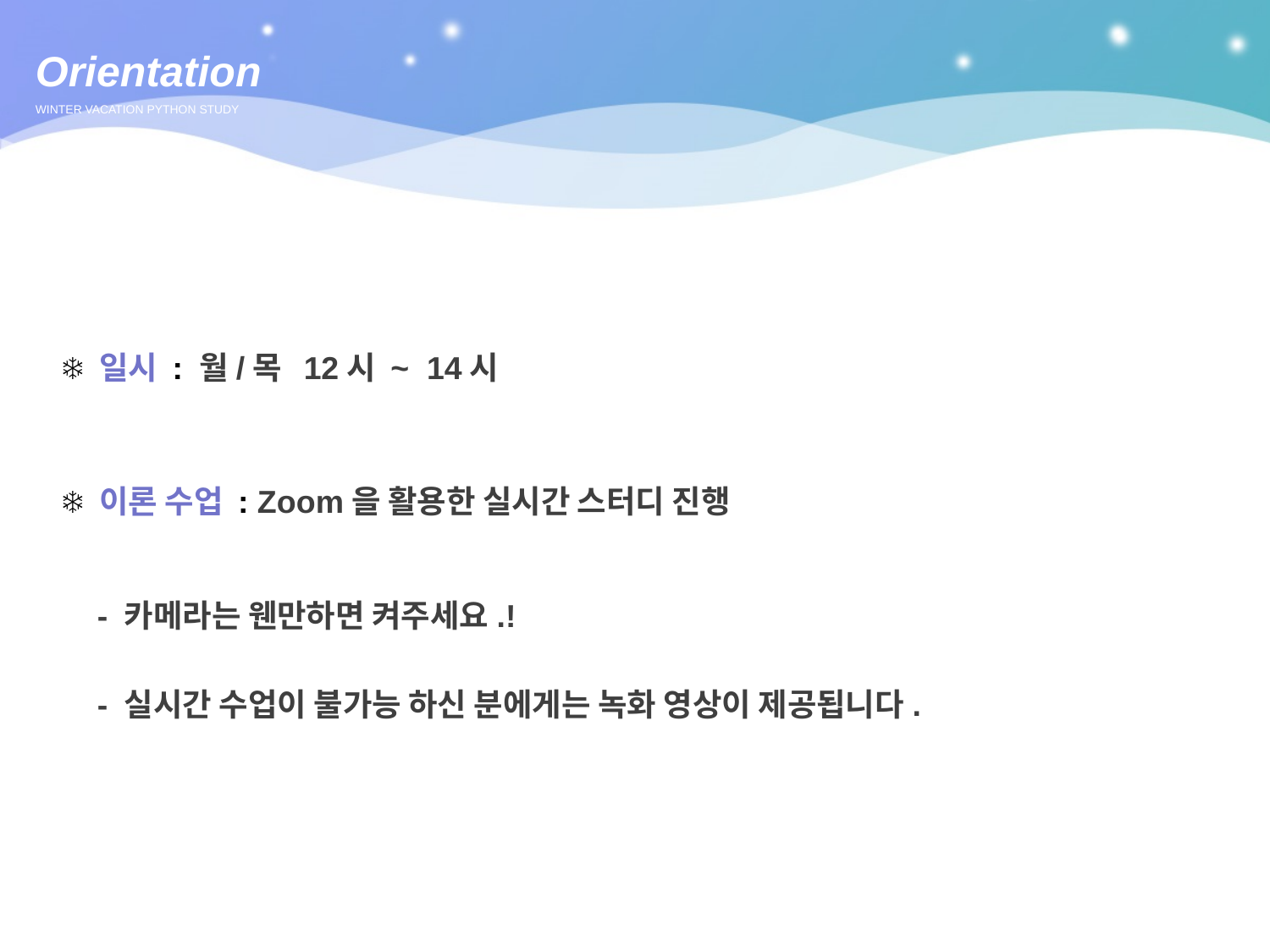

Orientation
WINTER VACATION PYTHON STUDY
❄ 일시 : 월/목  12시 ~  14시

❄ 이론 수업 : Zoom을 활용한 실시간 스터디 진행

    - 카메라는 웬만하면 켜주세요.!

    - 실시간 수업이 불가능 하신 분에게는 녹화 영상이 제공됩니다.